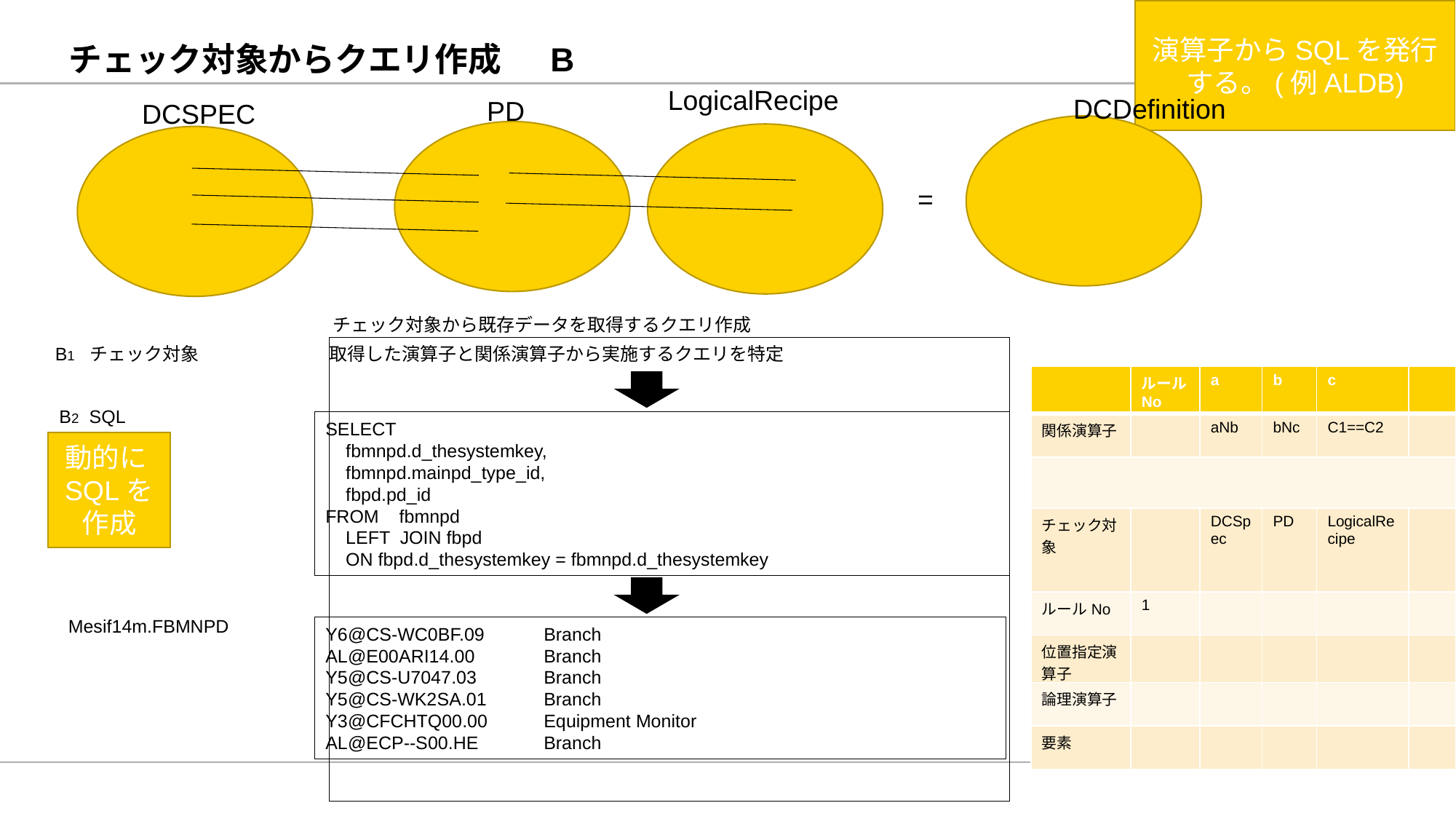

# チェック対象からクエリ作成　 B
演算子からSQLを発行する。(例ALDB)
LogicalRecipe
DCDefinition
PD
DCSPEC

=
チェック対象から既存データを取得するクエリ作成
取得した演算子と関係演算子から実施するクエリを特定
B1  チェック対象
|  | ルールNo | a | b | c |  | A | B |
| --- | --- | --- | --- | --- | --- | --- | --- |
| 関係演算子 |  | aNb | bNc | C1==C2 |  | ANB | C1==C2 |
|  |  |  |  |  |  |  |  |
| チェック対象 |  | DCSpec | PD | LogicalRecipe |  | DCDefinition | LogicalRecipe |
| ルールNo | 1 |  |  |  |  |  |  |
| 位置指定演算子 |  |  |  |  |  |  |  |
| 論理演算子 |  |  |  |  |  |  |  |
| 要素 |  |  |  |  |  |  |  |

B2  SQL
SELECT
    fbmnpd.d_thesystemkey,
    fbmnpd.mainpd_type_id,
    fbpd.pd_id
FROM    fbmnpd
    LEFT  JOIN fbpd
    ON fbpd.d_thesystemkey = fbmnpd.d_thesystemkey
動的にSQLを作成

Mesif14m.FBMNPD
Y6@CS-WC0BF.09	Branch
AL@E00ARI14.00	Branch
Y5@CS-U7047.03	Branch
Y5@CS-WK2SA.01	Branch
Y3@CFCHTQ00.00	Equipment Monitor
AL@ECP--S00.HE	Branch
24